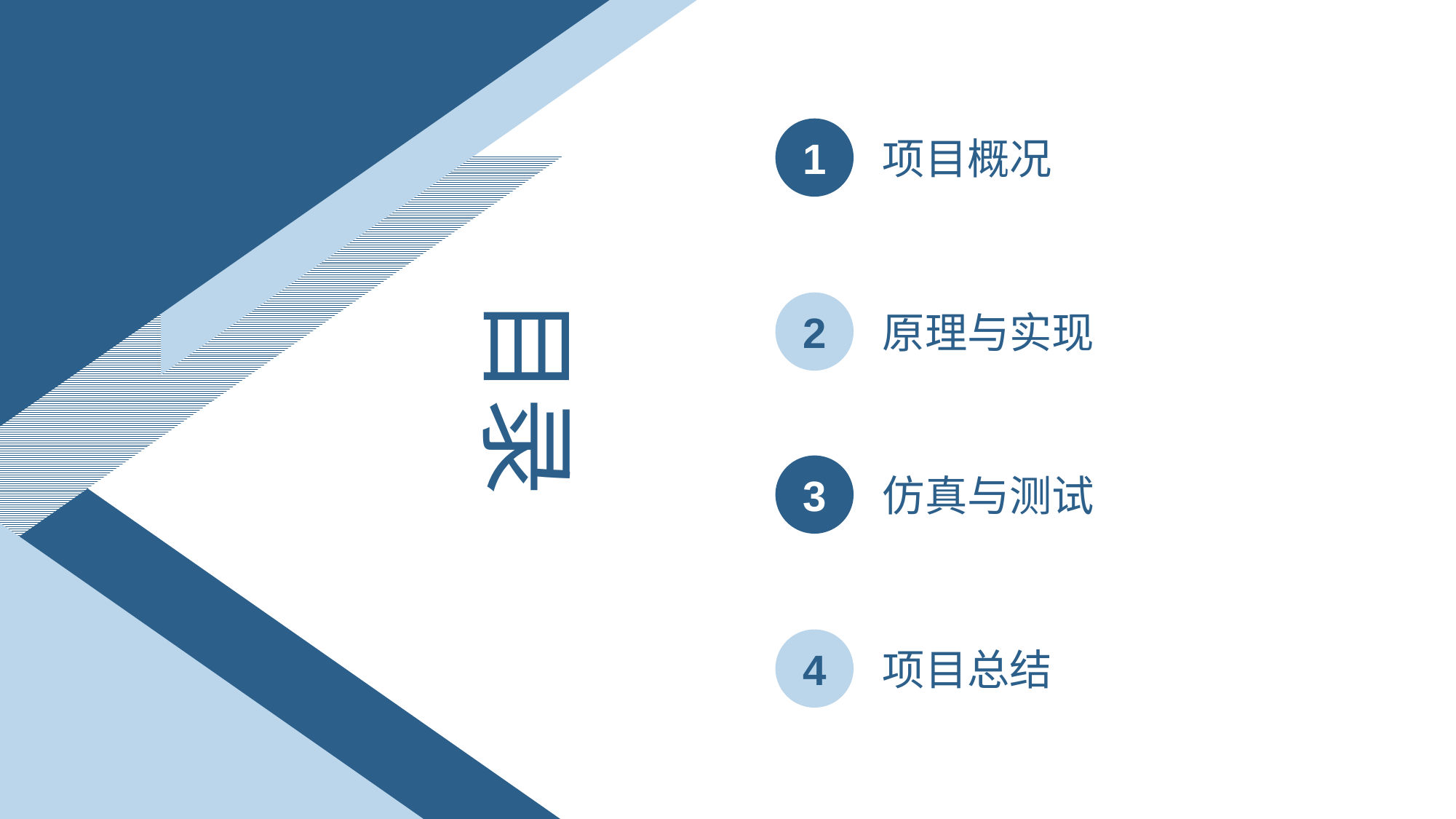

项目概况
1
目录

原理与实现
2

3
仿真与测试

4
项目总结